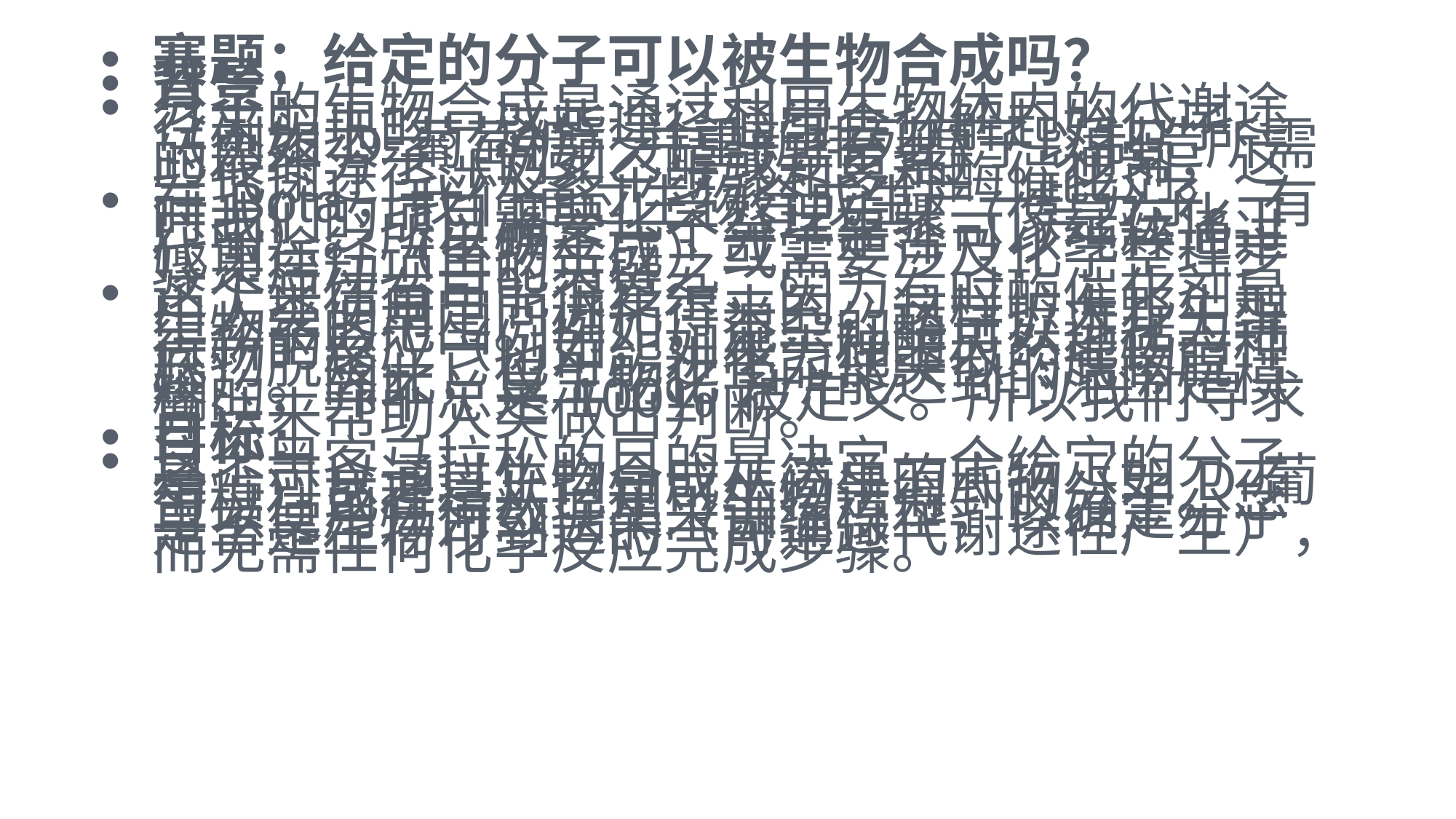

赛题：给定的分子可以被生物合成吗？
背景:
分子的生物合成是通过利用生物体内的代谢途径来实现的。这些途径通常会分解起始分子（例如 D-葡萄糖）并重新排列原子以制造所需的最终分子（例如乙醇或姜黄素）。通常，这些代谢途径涉及多个步骤和多种酶催化剂。
在 Bota，我们通过生物合成生产一些分子。有时我们的项目需要化学整理步骤（像是在化工厂中）。所以确定一个分子是否可以纯粹通过代谢途径（生物合成）或需要涉及化学整理步骤是启动项目的关键之一。
这个评估有可能很复杂，因为有时酶催化剂是由人类使用定向进化得来的，这样扩大野生型生物学的范围。例如，混杂的酶可以进化为进行新的反应（例如，如果一种酶天然地使一种底物脱羧，它也可能进化为使类似的底物脱羧）。因此，仅生物化学所能达到的范围是模糊的，并不总是 100% 被定义。所以我们寻求算法来帮助人类做出判断。
目标:
这个黑客马拉松的目的是决定一个给定的分子是否可以通过生物合成从简单的底物（如 D-葡萄糖）或者是从已知可生物法得到的分子。您可以使用任何数据集来训练模型，以确定分子是否是生物可到达的（可通过代谢途径产生），而无需任何化学反应完成步骤。